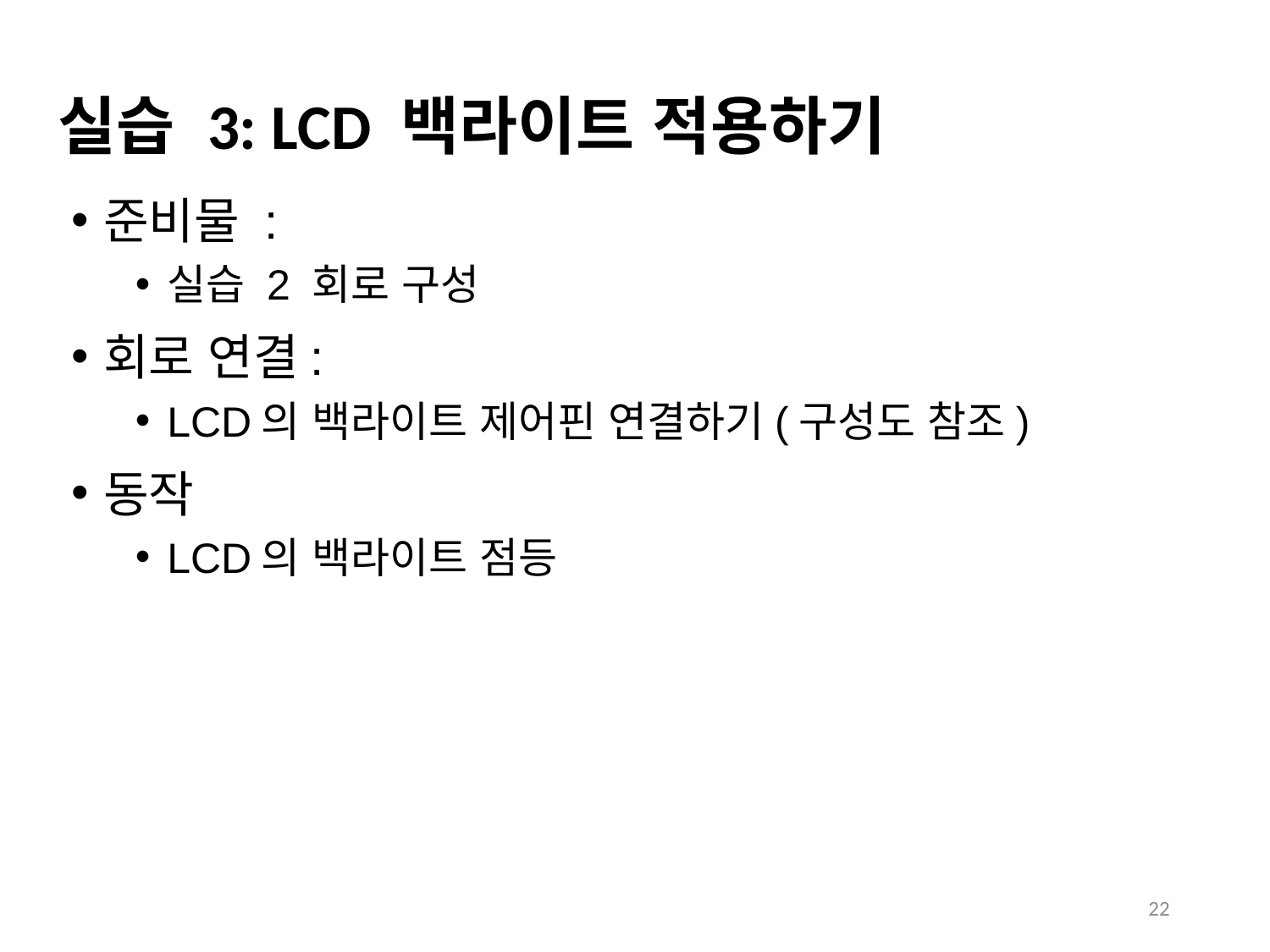

# 실습 3: LCD 백라이트 적용하기
준비물 :
실습 2 회로 구성
회로 연결:
LCD의 백라이트 제어핀 연결하기(구성도 참조)
동작
LCD의 백라이트 점등

22